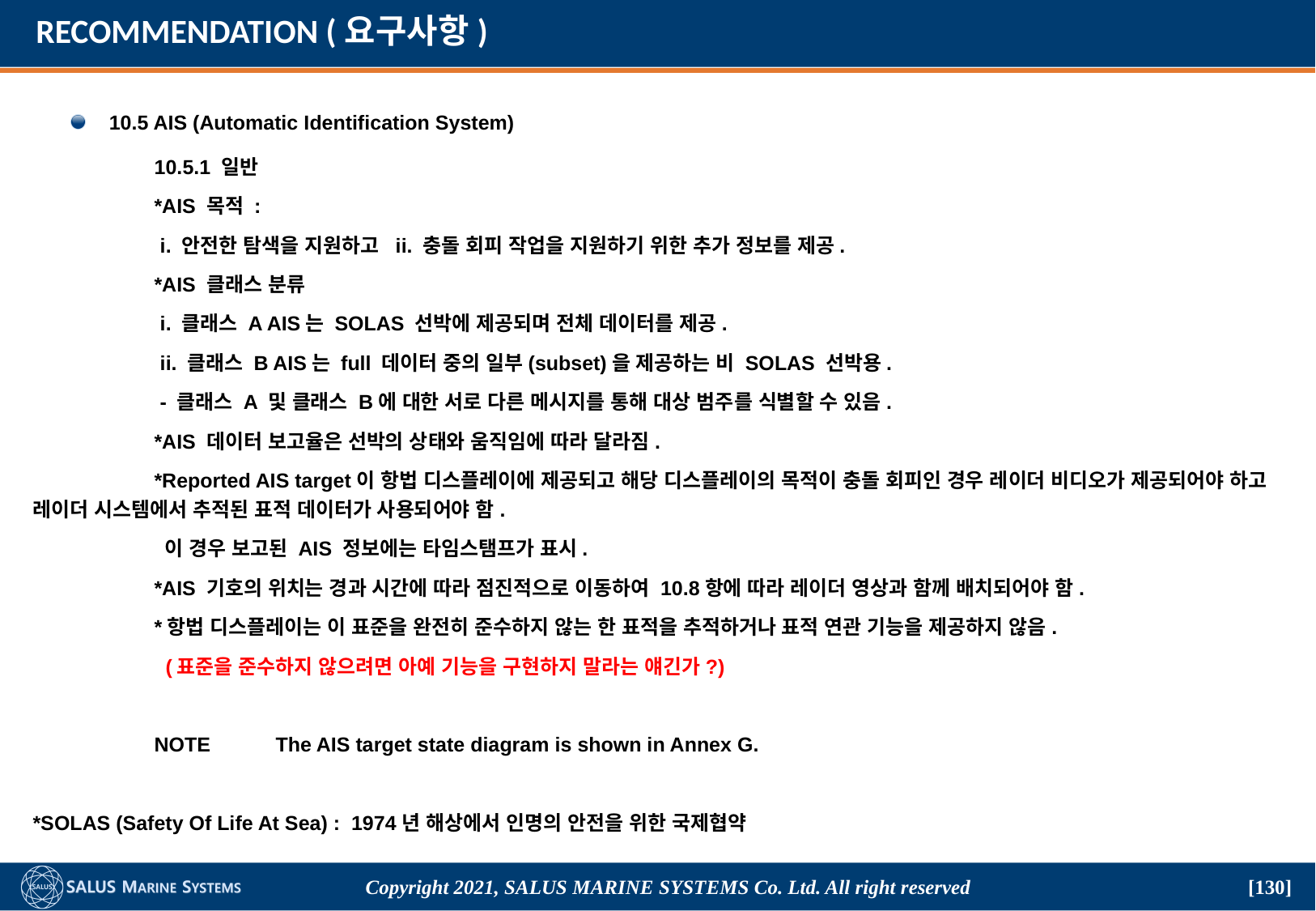

# RECOMMENDATION (요구사항)
10.5 AIS (Automatic Identification System)
	10.5.1 일반
	*AIS 목적 :
	 i. 안전한 탐색을 지원하고  ii. 충돌 회피 작업을 지원하기 위한 추가 정보를 제공.
	*AIS 클래스 분류
	 i. 클래스 A AIS는 SOLAS 선박에 제공되며 전체 데이터를 제공.
	 ii. 클래스 B AIS는 full 데이터 중의 일부(subset)을 제공하는 비 SOLAS 선박용.
	 - 클래스 A 및 클래스 B에 대한 서로 다른 메시지를 통해 대상 범주를 식별할 수 있음.
	*AIS 데이터 보고율은 선박의 상태와 움직임에 따라 달라짐.
	*Reported AIS target이 항법 디스플레이에 제공되고 해당 디스플레이의 목적이 충돌 회피인 경우 레이더 비디오가 제공되어야 하고 레이더 시스템에서 추적된 표적 데이터가 사용되어야 함.
	 이 경우 보고된 AIS 정보에는 타임스탬프가 표시.
	*AIS 기호의 위치는 경과 시간에 따라 점진적으로 이동하여 10.8항에 따라 레이더 영상과 함께 배치되어야 함.
	*항법 디스플레이는 이 표준을 완전히 준수하지 않는 한 표적을 추적하거나 표적 연관 기능을 제공하지 않음.
	  (표준을 준수하지 않으려면 아예 기능을 구현하지 말라는 얘긴가?)

	NOTE 	The AIS target state diagram is shown in Annex G.

*SOLAS (Safety Of Life At Sea) :  1974년 해상에서 인명의 안전을 위한 국제협약
Copyright 2021, SALUS Marine Systems Co. Ltd. All right reserved
[130]